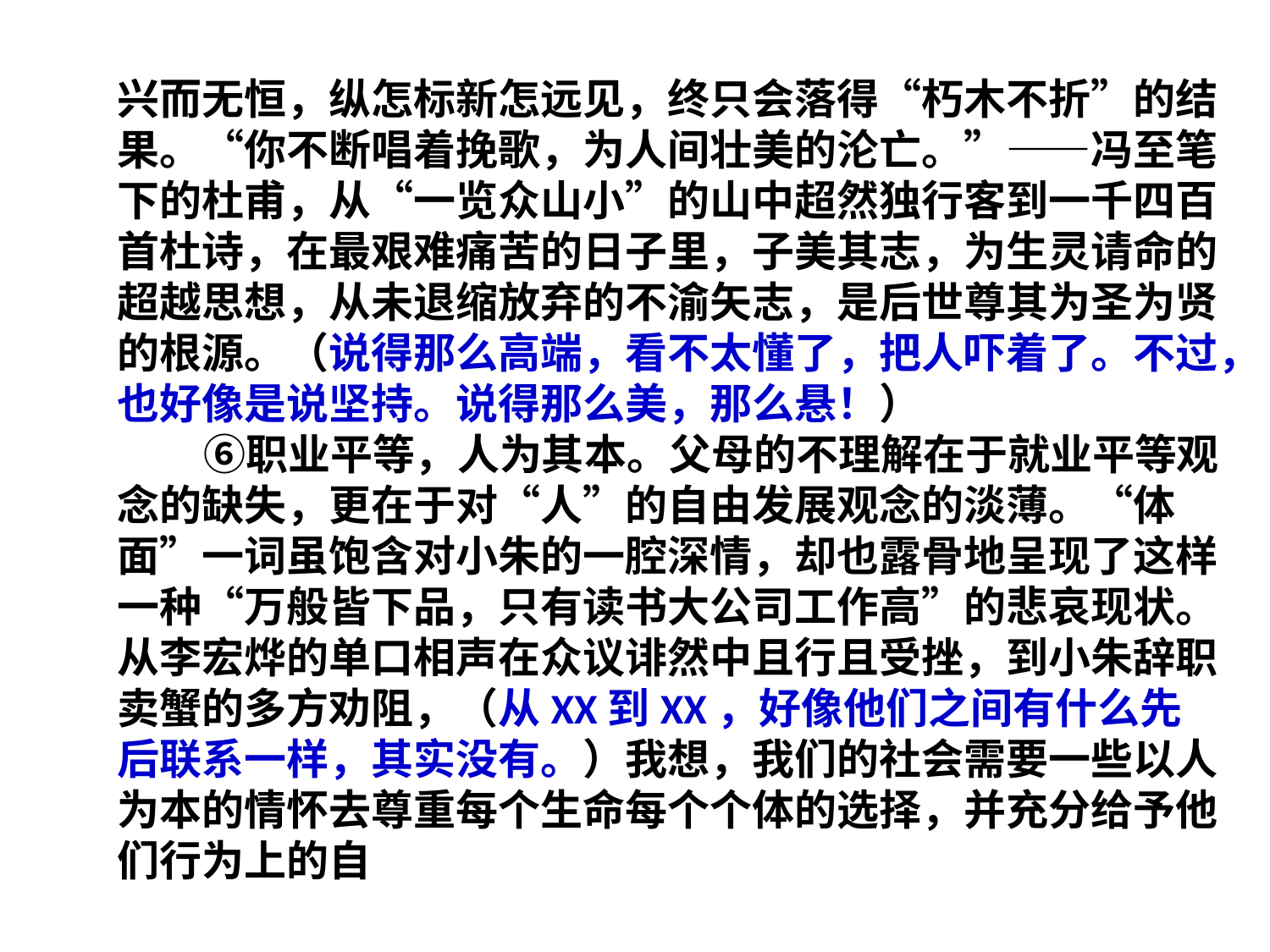

兴而无恒，纵怎标新怎远见，终只会落得“朽木不折”的结果。“你不断唱着挽歌，为人间壮美的沦亡。”——冯至笔下的杜甫，从“一览众山小”的山中超然独行客到一千四百首杜诗，在最艰难痛苦的日子里，子美其志，为生灵请命的超越思想，从未退缩放弃的不渝矢志，是后世尊其为圣为贤的根源。（说得那么高端，看不太懂了，把人吓着了。不过，也好像是说坚持。说得那么美，那么悬！）
         ⑥职业平等，人为其本。父母的不理解在于就业平等观念的缺失，更在于对“人”的自由发展观念的淡薄。“体面”一词虽饱含对小朱的一腔深情，却也露骨地呈现了这样一种“万般皆下品，只有读书大公司工作高”的悲哀现状。从李宏烨的单口相声在众议诽然中且行且受挫，到小朱辞职卖蟹的多方劝阻，（从XX到XX，好像他们之间有什么先后联系一样，其实没有。）我想，我们的社会需要一些以人为本的情怀去尊重每个生命每个个体的选择，并充分给予他们行为上的自